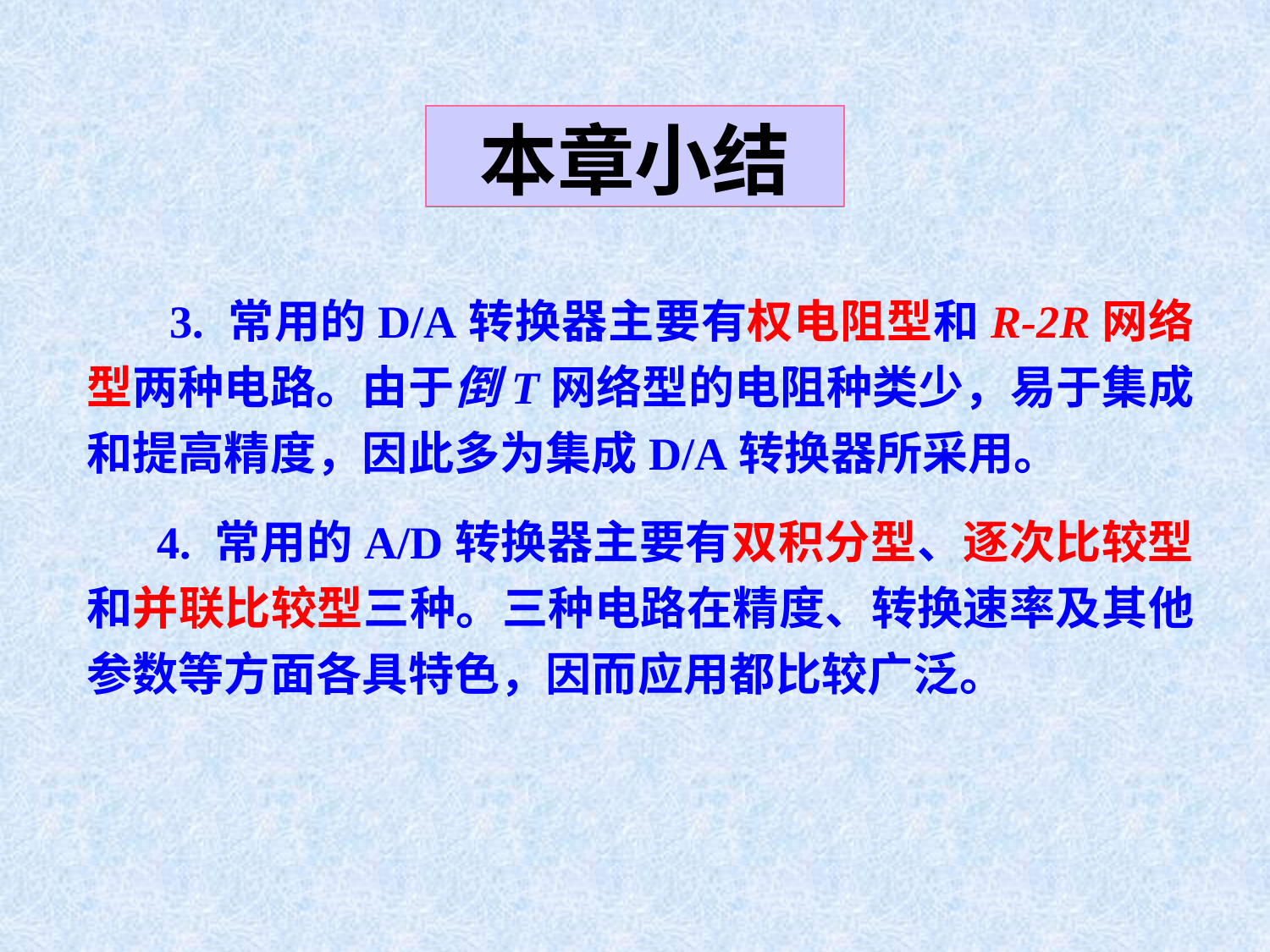

本章小结
       3. 常用的D/A转换器主要有权电阻型和R-2R网络型两种电路。由于倒T网络型的电阻种类少，易于集成和提高精度，因此多为集成D/A转换器所采用。
      4. 常用的A/D转换器主要有双积分型、逐次比较型和并联比较型三种。三种电路在精度、转换速率及其他参数等方面各具特色，因而应用都比较广泛。